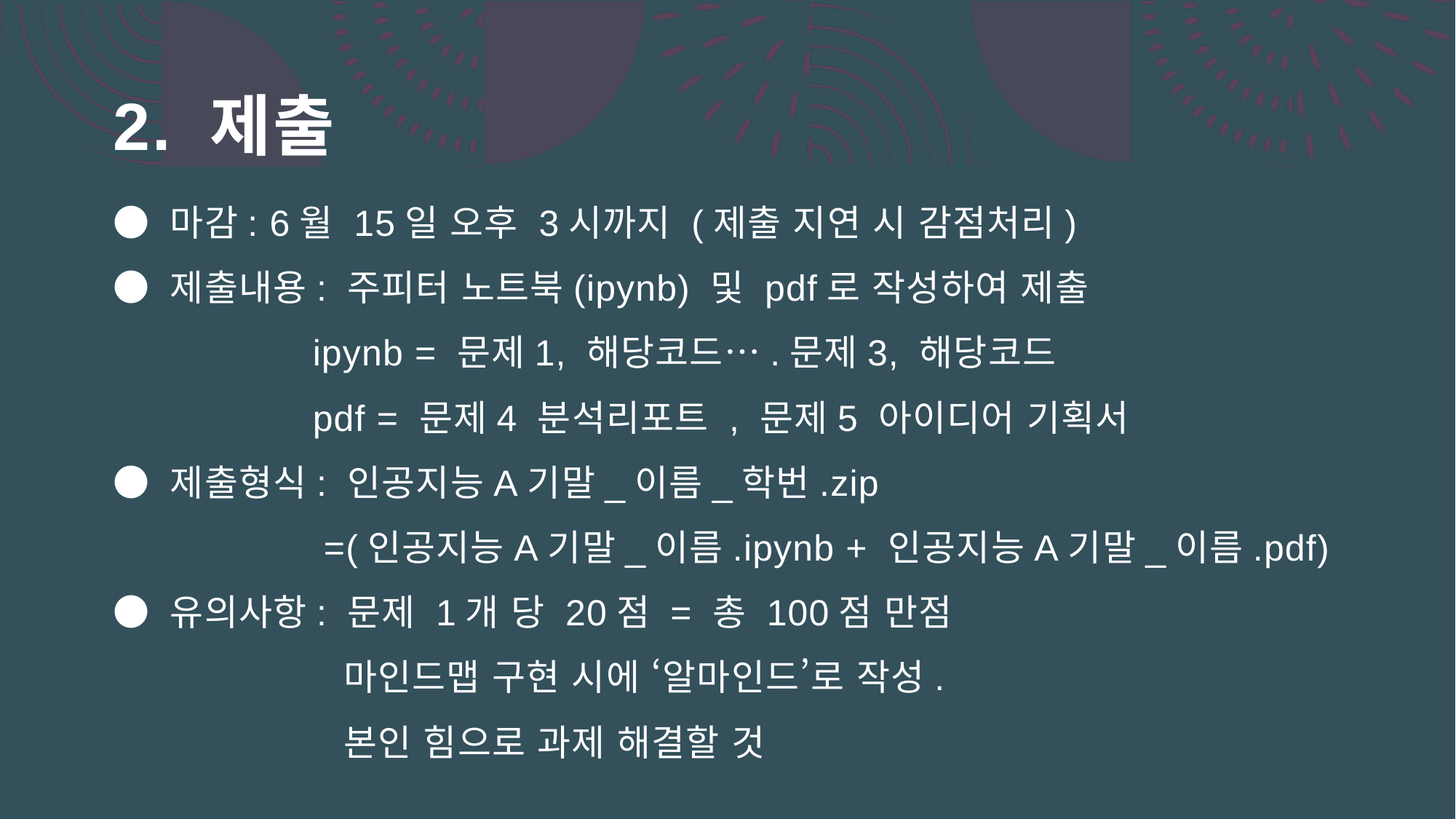

# 2. 제출
● 마감: 6월 15일 오후 3시까지 (제출 지연 시 감점처리)
● 제출내용: 주피터 노트북(ipynb) 및 pdf로 작성하여 제출
                  ipynb = 문제1, 해당코드….문제3, 해당코드
                  pdf = 문제4 분석리포트 , 문제5 아이디어 기획서
● 제출형식: 인공지능A기말_이름_학번.zip
                   =(인공지능A기말_이름.ipynb + 인공지능A기말_이름.pdf)
● 유의사항: 문제 1개 당 20점 = 총 100점 만점
                    마인드맵 구현 시에 ‘알마인드’로 작성.
                    본인 힘으로 과제 해결할 것